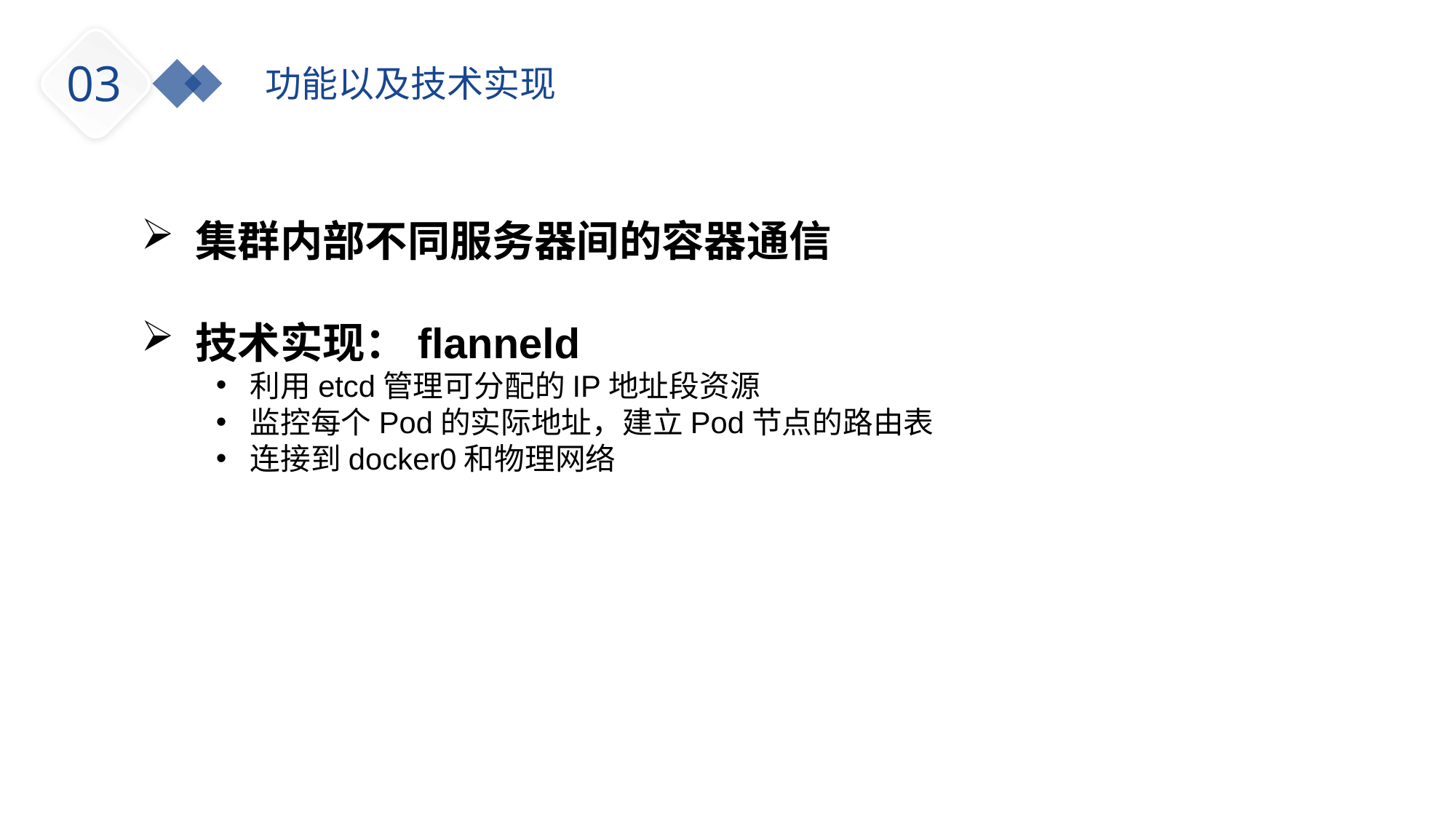

03
功能以及技术实现

集群内部不同服务器间的容器通信

技术实现：flanneld
利用etcd管理可分配的IP地址段资源
监控每个Pod的实际地址，建立Pod节点的路由表
连接到docker0和物理网络